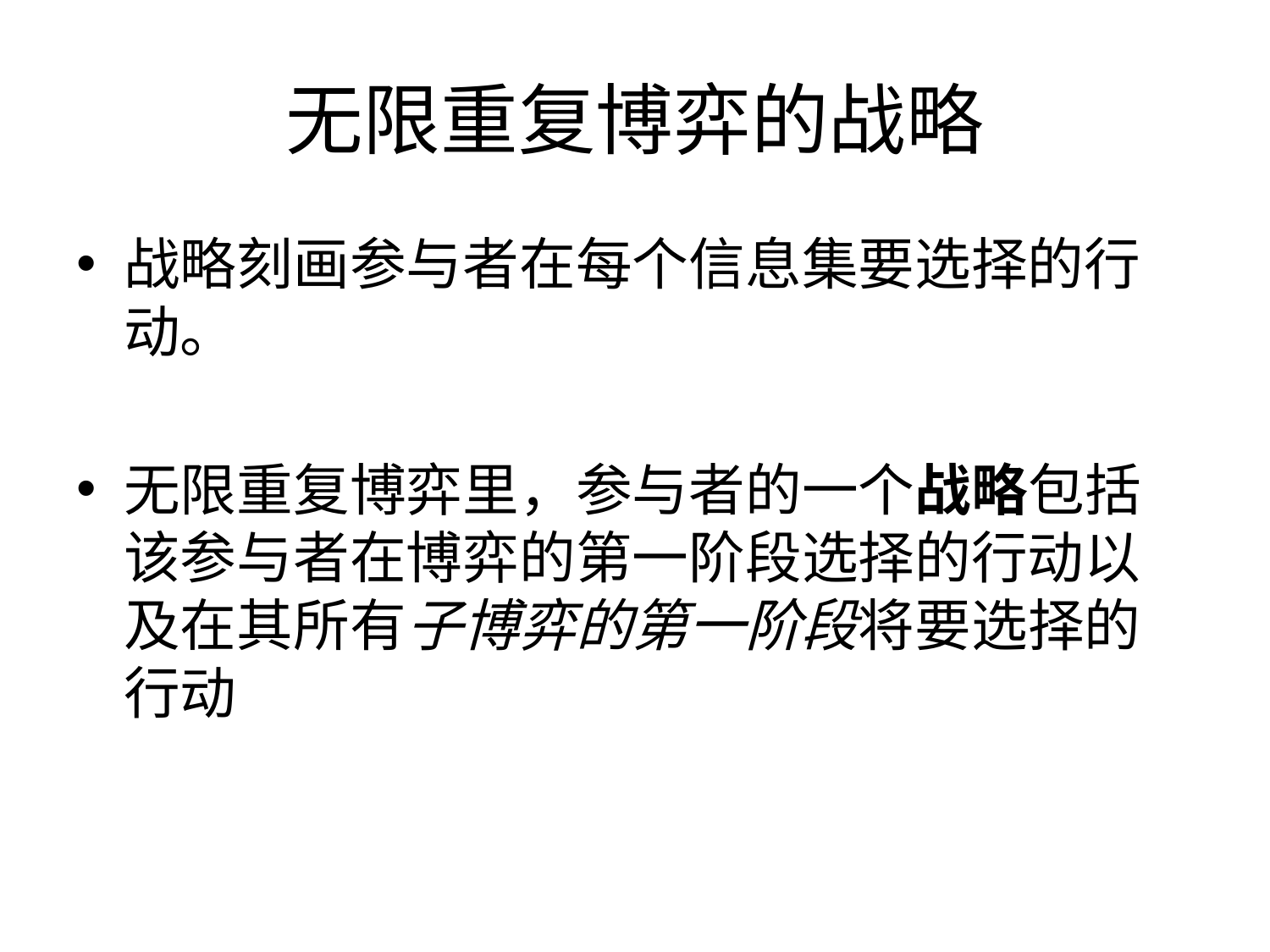

无限重复博弈的战略
战略刻画参与者在每个信息集要选择的行动。

无限重复博弈里，参与者的一个战略包括该参与者在博弈的第一阶段选择的行动以及在其所有子博弈的第一阶段将要选择的行动